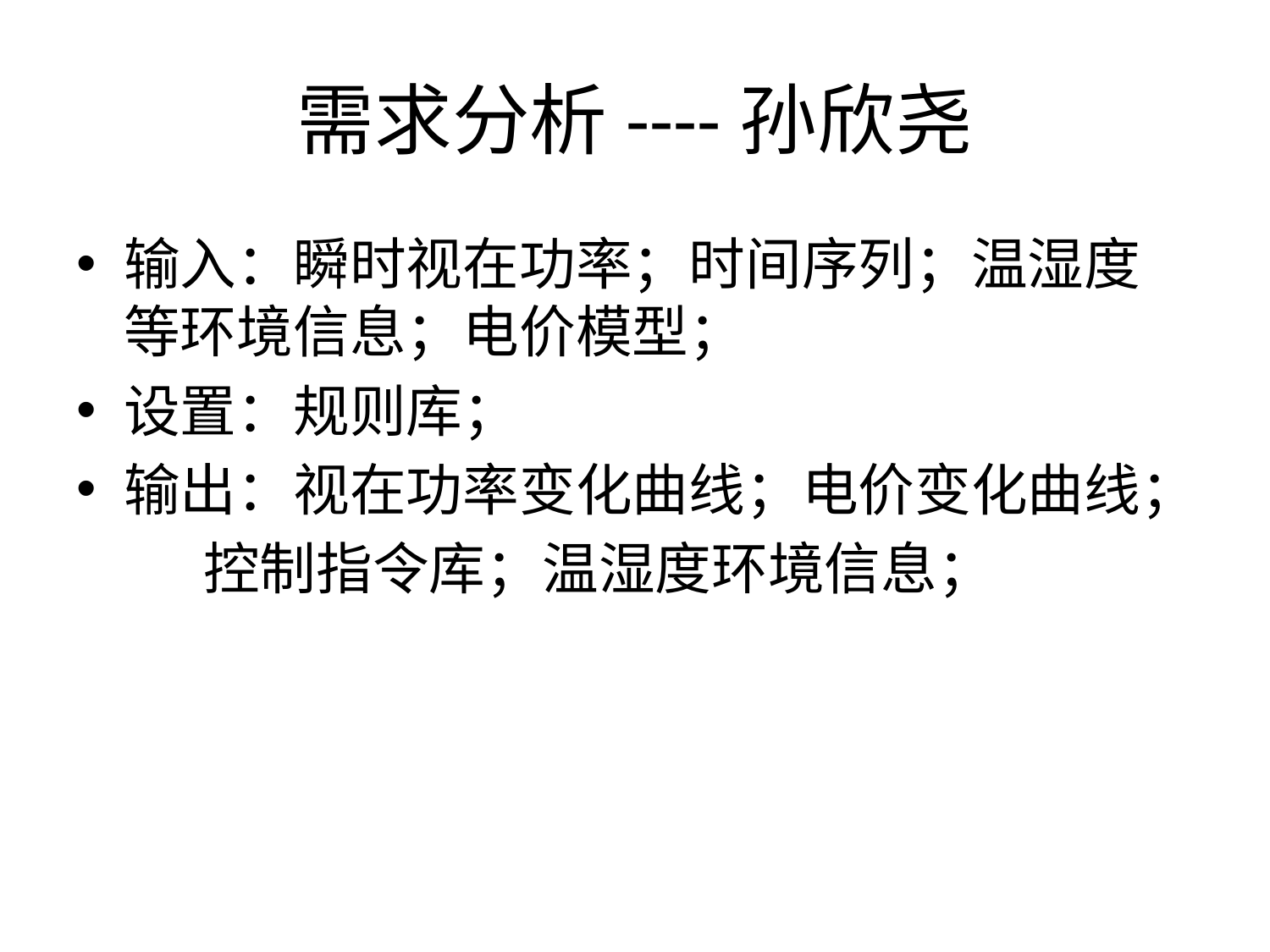

# 需求分析----孙欣尧
输入：瞬时视在功率；时间序列；温湿度等环境信息；电价模型；
设置：规则库；
输出：视在功率变化曲线；电价变化曲线；
 	控制指令库；温湿度环境信息；